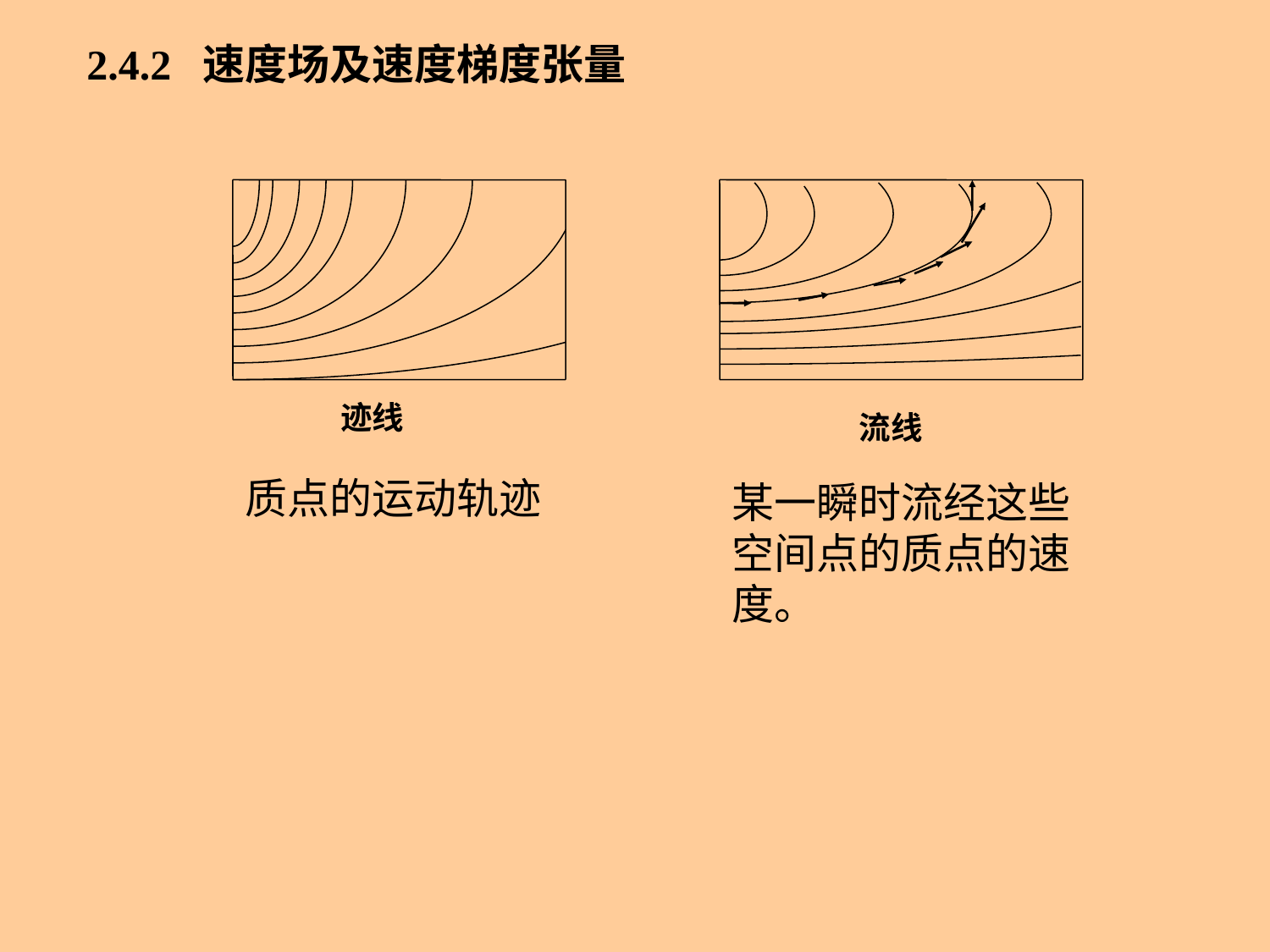

2.4.2  速度场及速度梯度张量

迹线
流线
质点的运动轨迹
某一瞬时流经这些空间点的质点的速度。